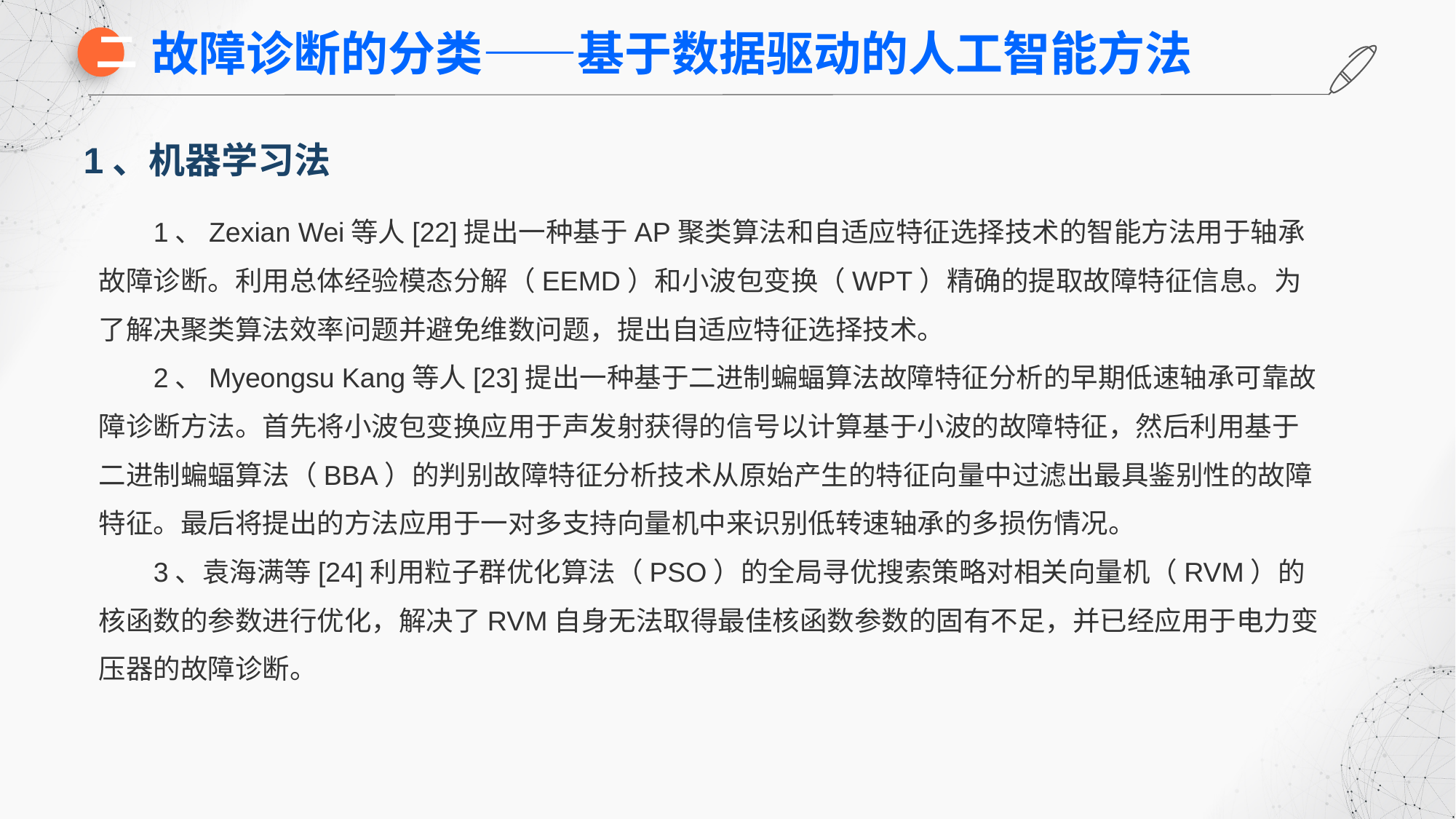

故障诊断的分类——基于数据驱动的人工智能方法
二

1、机器学习法
1、Zexian Wei等人[22]提出一种基于AP聚类算法和自适应特征选择技术的智能方法用于轴承故障诊断。利用总体经验模态分解（EEMD）和小波包变换（WPT）精确的提取故障特征信息。为了解决聚类算法效率问题并避免维数问题，提出自适应特征选择技术。
2、Myeongsu Kang等人[23]提出一种基于二进制蝙蝠算法故障特征分析的早期低速轴承可靠故障诊断方法。首先将小波包变换应用于声发射获得的信号以计算基于小波的故障特征，然后利用基于二进制蝙蝠算法（BBA）的判别故障特征分析技术从原始产生的特征向量中过滤出最具鉴别性的故障特征。最后将提出的方法应用于一对多支持向量机中来识别低转速轴承的多损伤情况。
3、袁海满等[24]利用粒子群优化算法（PSO）的全局寻优搜索策略对相关向量机（RVM）的核函数的参数进行优化，解决了RVM自身无法取得最佳核函数参数的固有不足，并已经应用于电力变压器的故障诊断。